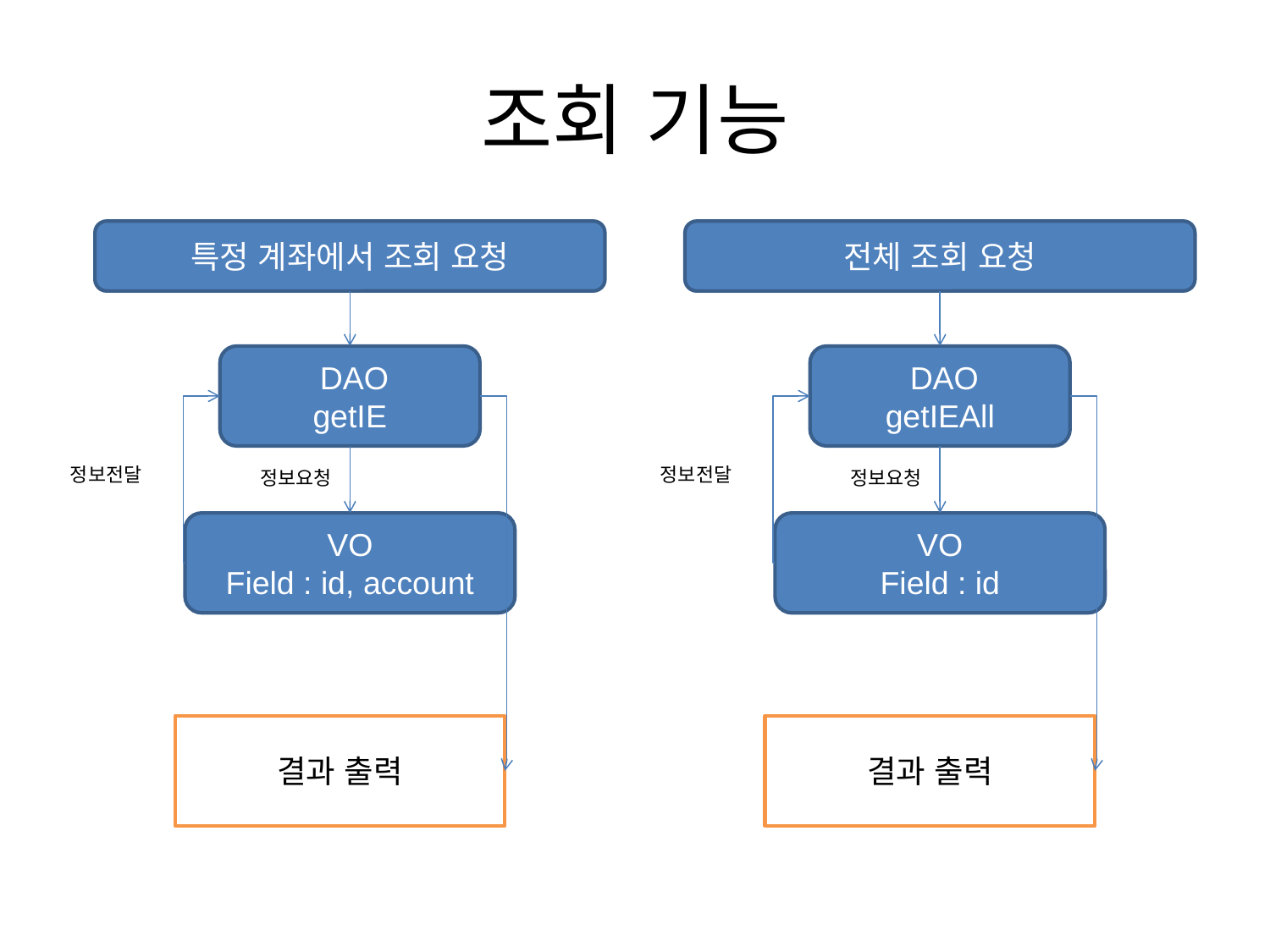

# 조회 기능
특정 계좌에서 조회 요청
전체 조회 요청
 DAO
getIE
 DAO
getIEAll
정보전달
정보전달
정보요청
정보요청
VO
Field : id, account
VO
Field : id
결과 출력
결과 출력